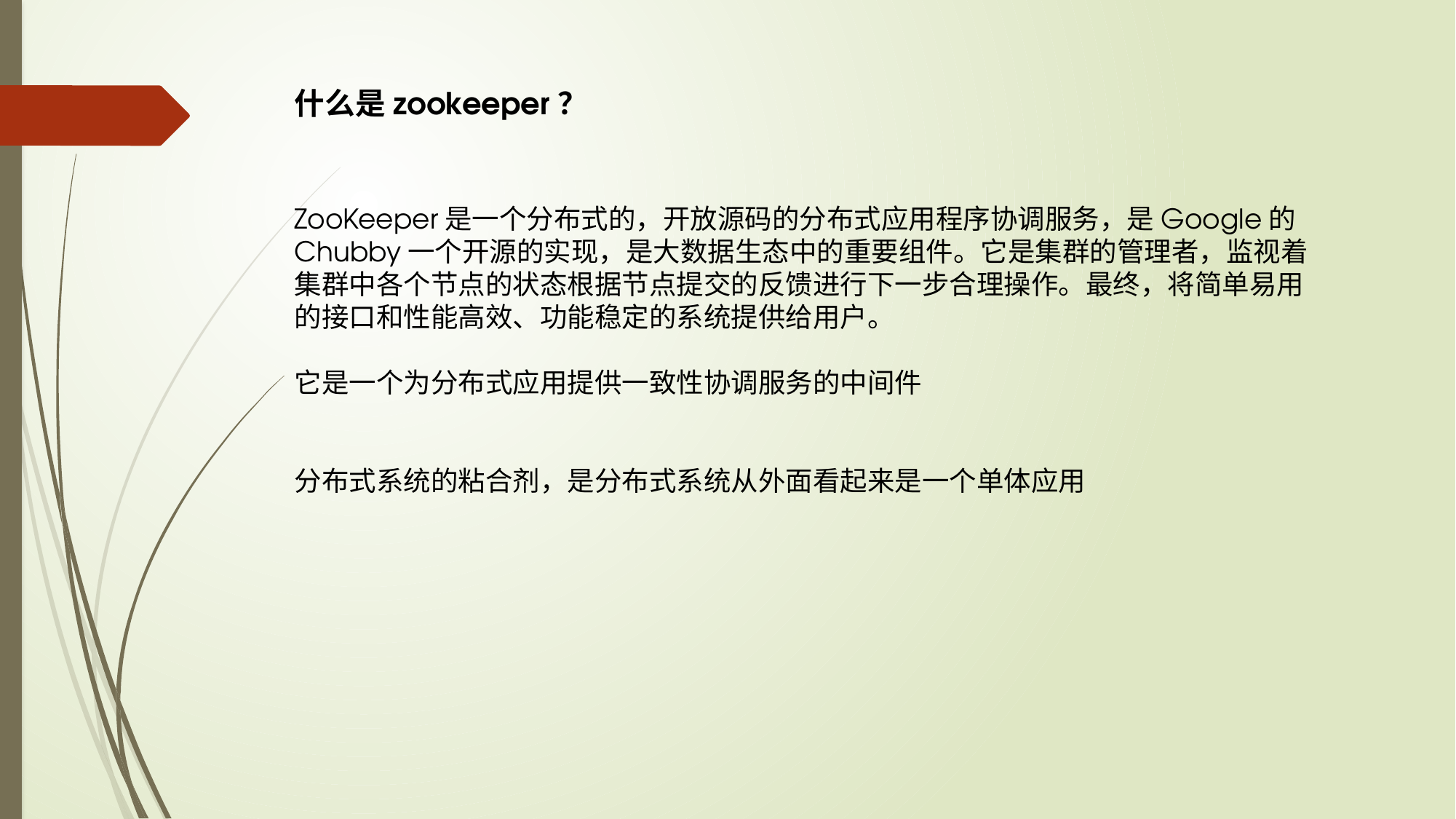

什么是zookeeper？
ZooKeeper是一个分布式的，开放源码的分布式应用程序协调服务，是Google的Chubby一个开源的实现，是大数据生态中的重要组件。它是集群的管理者，监视着集群中各个节点的状态根据节点提交的反馈进行下一步合理操作。最终，将简单易用的接口和性能高效、功能稳定的系统提供给用户。

它是一个为分布式应用提供一致性协调服务的中间件

分布式系统的粘合剂，是分布式系统从外面看起来是一个单体应用